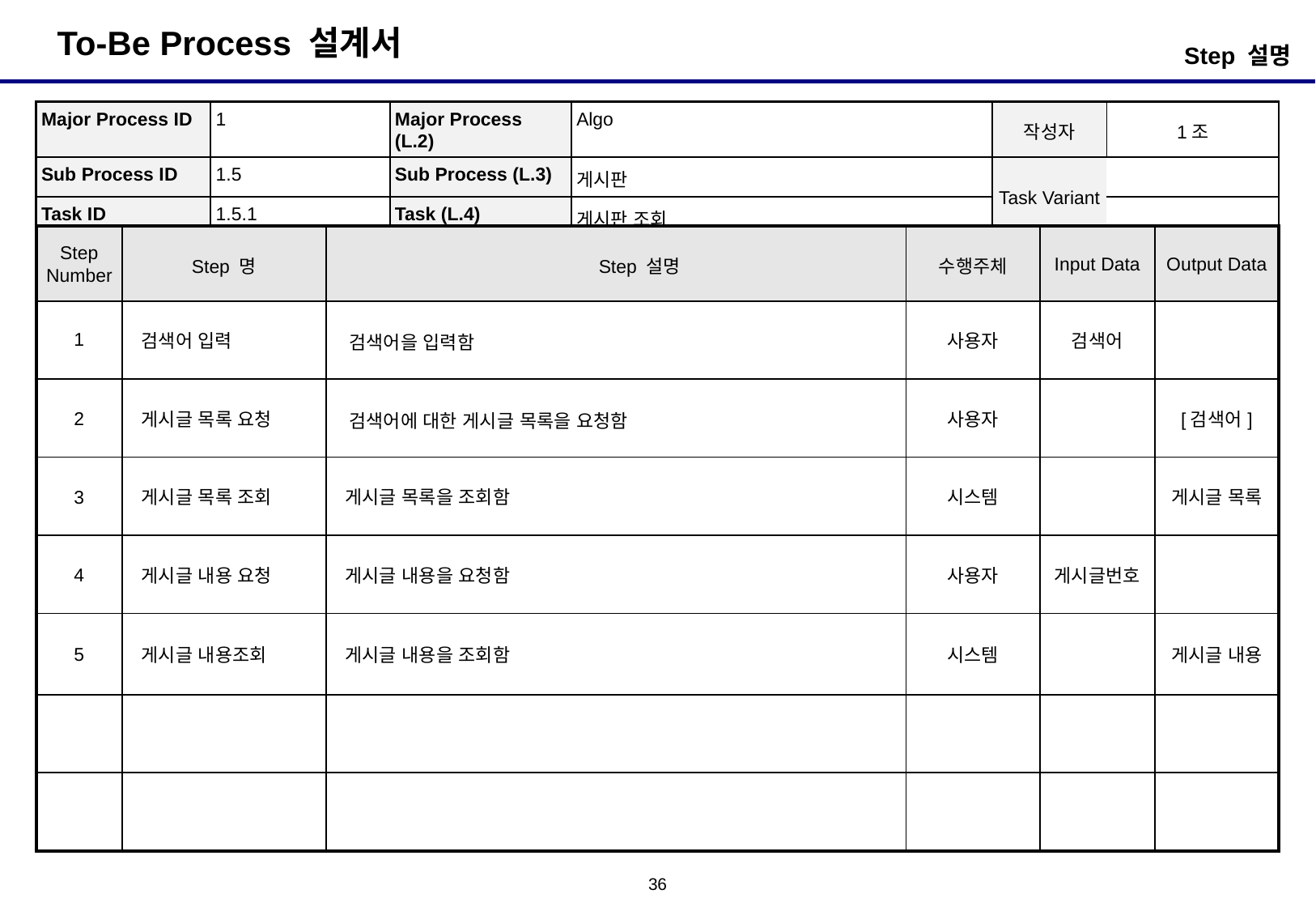

Step 설명
| Major Process ID | 1 | Major Process (L.2) | Algo | 작성자 | 1조 |
| --- | --- | --- | --- | --- | --- |
| Sub Process ID | 1.5 | Sub Process (L.3) | 게시판 | Task Variant |  |
| Task ID | 1.5.1 | Task (L.4) | 게시판 조회 |  |  |
| Step Number | Step 명 | Step 설명 | 수행주체 | Input Data | Output Data |
| --- | --- | --- | --- | --- | --- |
| 1 | 검색어 입력 | 검색어을 입력함 | 사용자 | 검색어 |  |
| 2 | 게시글 목록 요청 | 검색어에 대한 게시글 목록을 요청함 | 사용자 |  | [검색어] |
| 3 | 게시글 목록 조회 | 게시글 목록을 조회함 | 시스템 |  | 게시글 목록 |
| 4 | 게시글 내용 요청 | 게시글 내용을 요청함 | 사용자 | 게시글번호 |  |
| 5 | 게시글 내용조회 | 게시글 내용을 조회함 | 시스템 |  | 게시글 내용 |
|  |  |  |  |  |  |
|  |  |  |  |  |  |